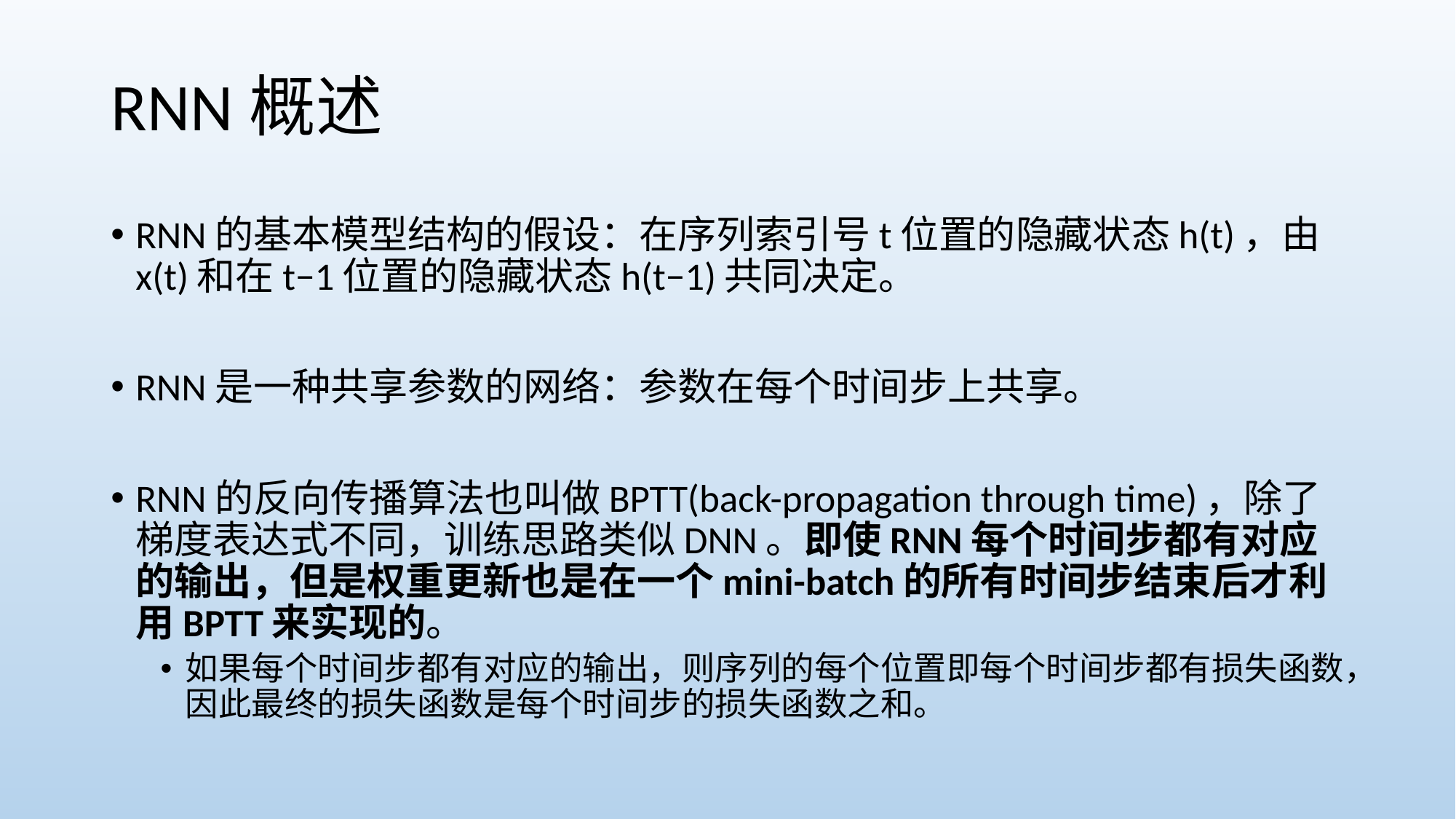

# RNN概述
RNN的基本模型结构的假设：在序列索引号t位置的隐藏状态h(t)，由x(t)和在t−1位置的隐藏状态h(t−1)共同决定。

RNN是一种共享参数的网络：参数在每个时间步上共享。

RNN的反向传播算法也叫做BPTT(back-propagation through time)，除了梯度表达式不同，训练思路类似DNN。即使RNN每个时间步都有对应的输出，但是权重更新也是在一个mini-batch的所有时间步结束后才利用BPTT来实现的。
如果每个时间步都有对应的输出，则序列的每个位置即每个时间步都有损失函数，因此最终的损失函数是每个时间步的损失函数之和。